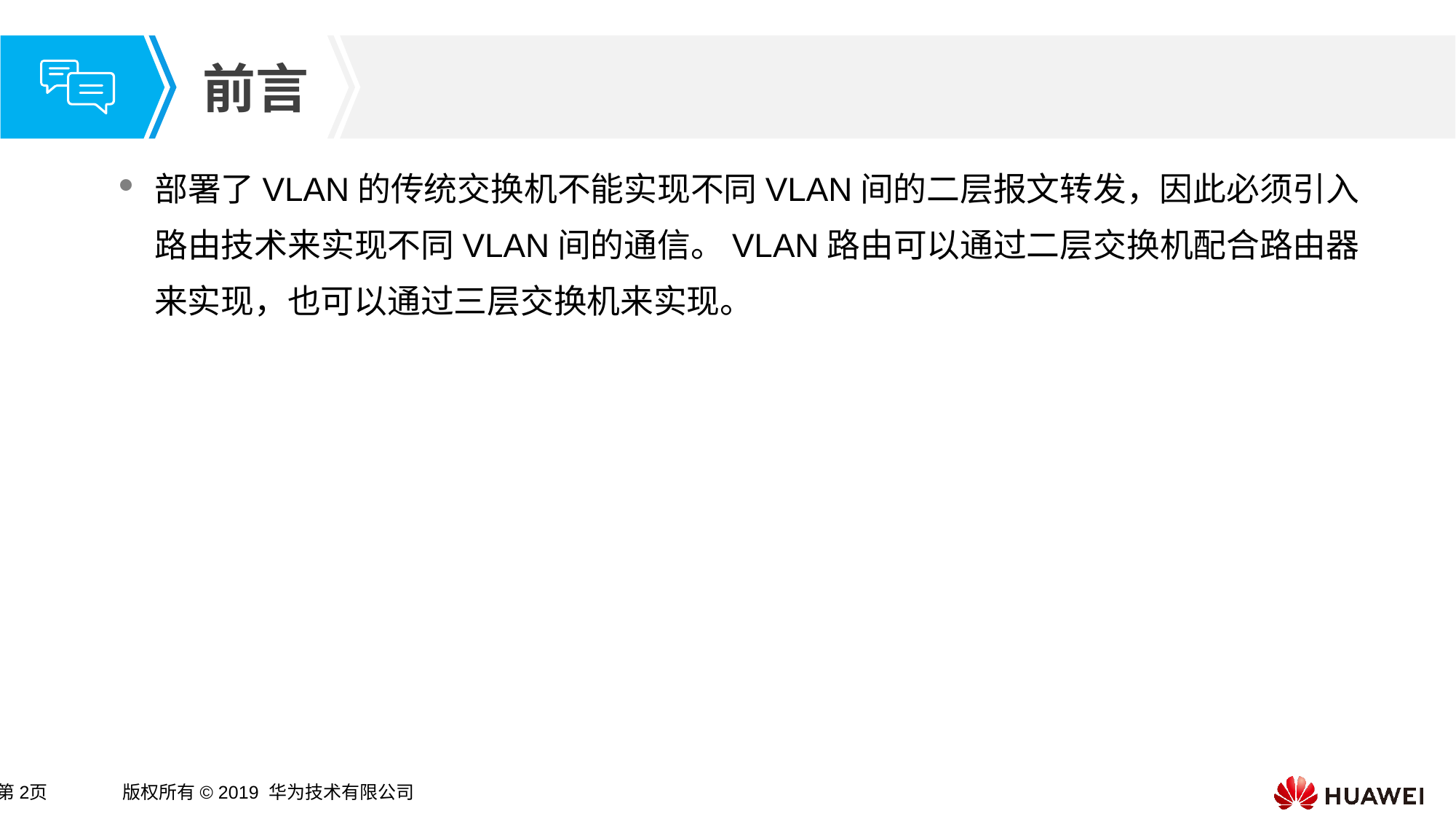

部署了VLAN的传统交换机不能实现不同VLAN间的二层报文转发，因此必须引入路由技术来实现不同VLAN间的通信。VLAN路由可以通过二层交换机配合路由器来实现，也可以通过三层交换机来实现。